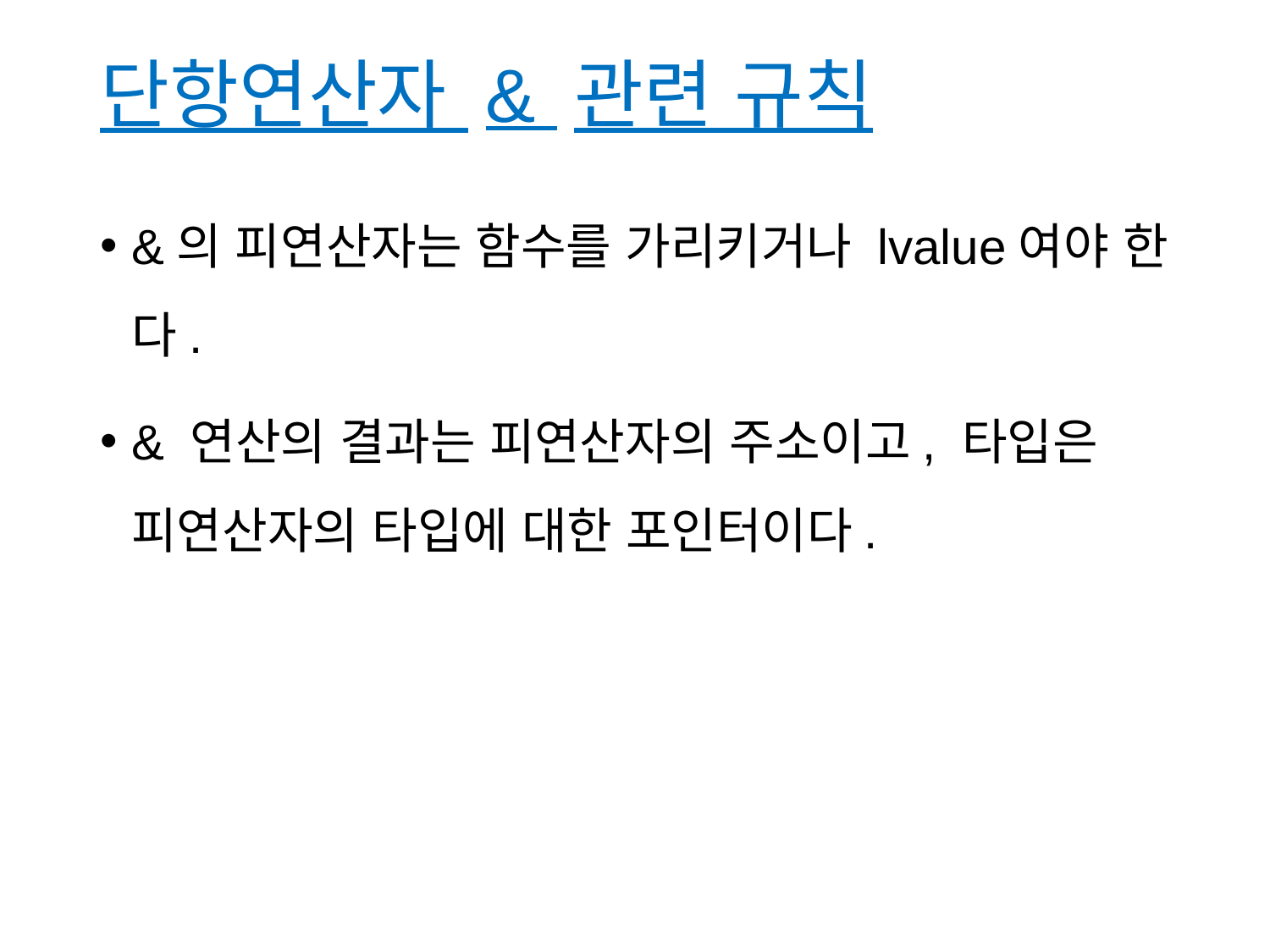

# 단항연산자 & 관련 규칙
&의 피연산자는 함수를 가리키거나 lvalue여야 한다.
& 연산의 결과는 피연산자의 주소이고, 타입은 피연산자의 타입에 대한 포인터이다.